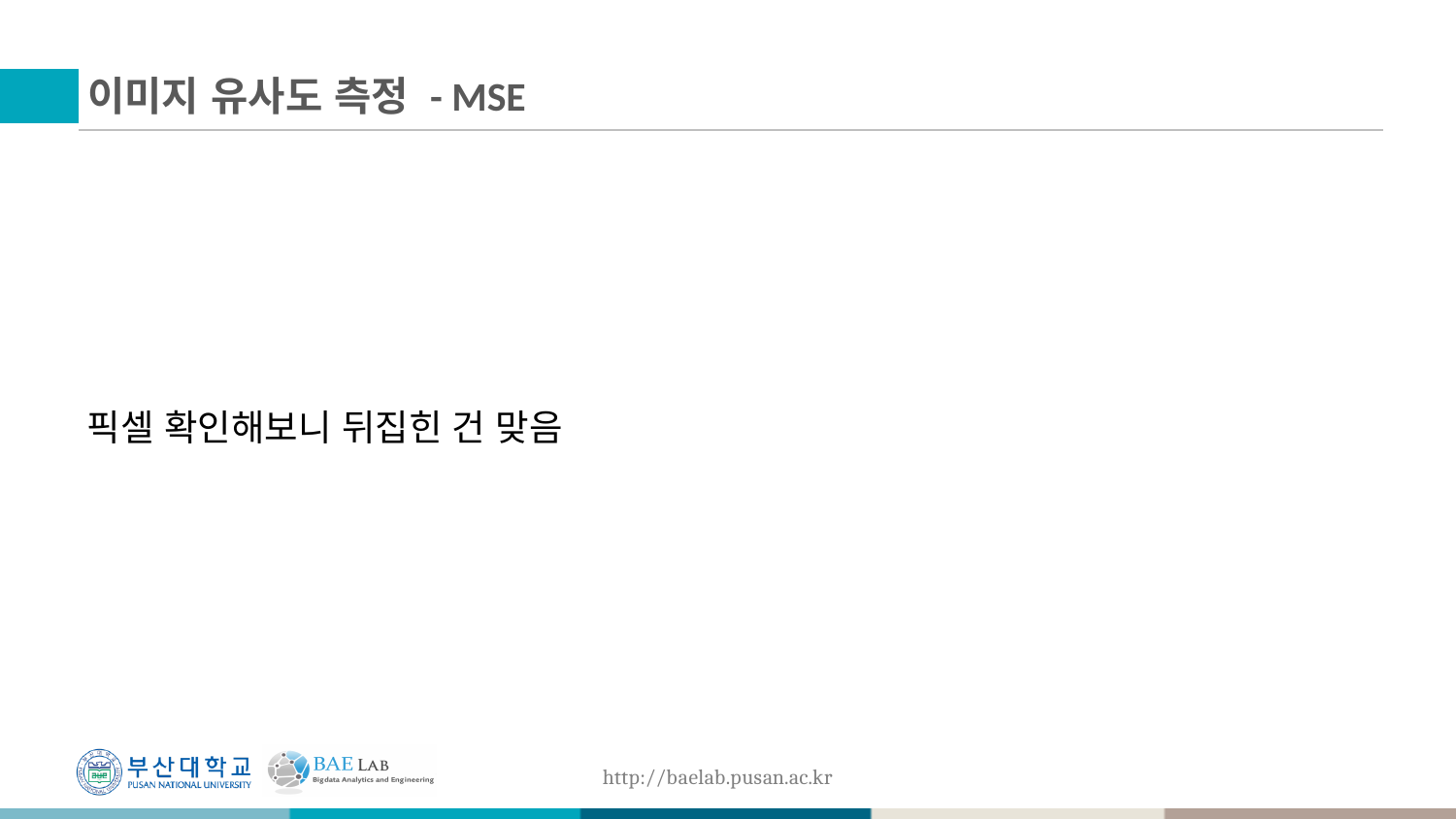

# 이미지 유사도 측정 - MSE

픽셀 확인해보니 뒤집힌 건 맞음